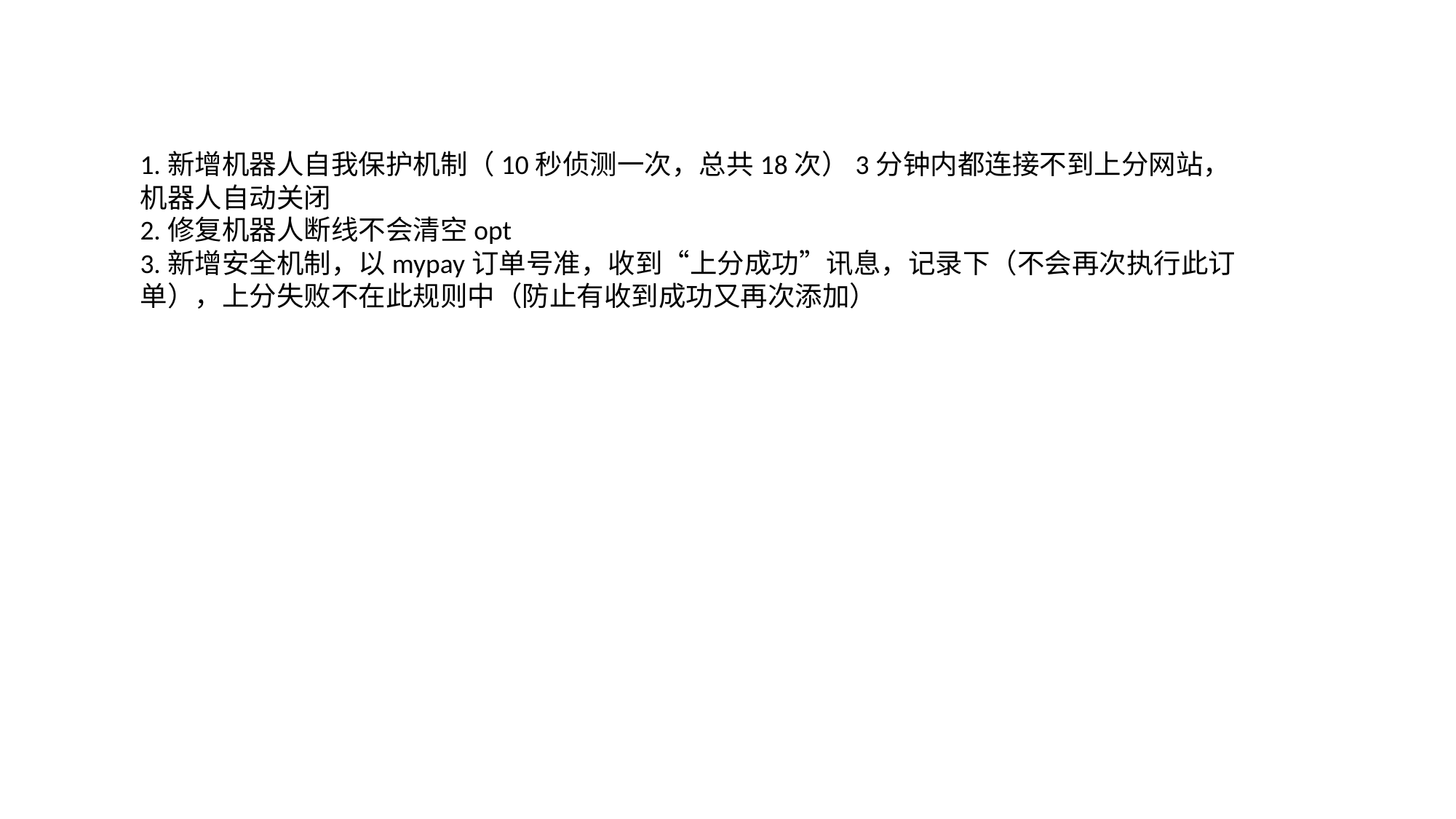

1.新增机器人自我保护机制（10秒侦测一次，总共18次）3分钟内都连接不到上分网站，机器人自动关闭
2.修复机器人断线不会清空opt
3.新增安全机制，以mypay订单号准，收到“上分成功”讯息，记录下（不会再次执行此订单），上分失败不在此规则中（防止有收到成功又再次添加）